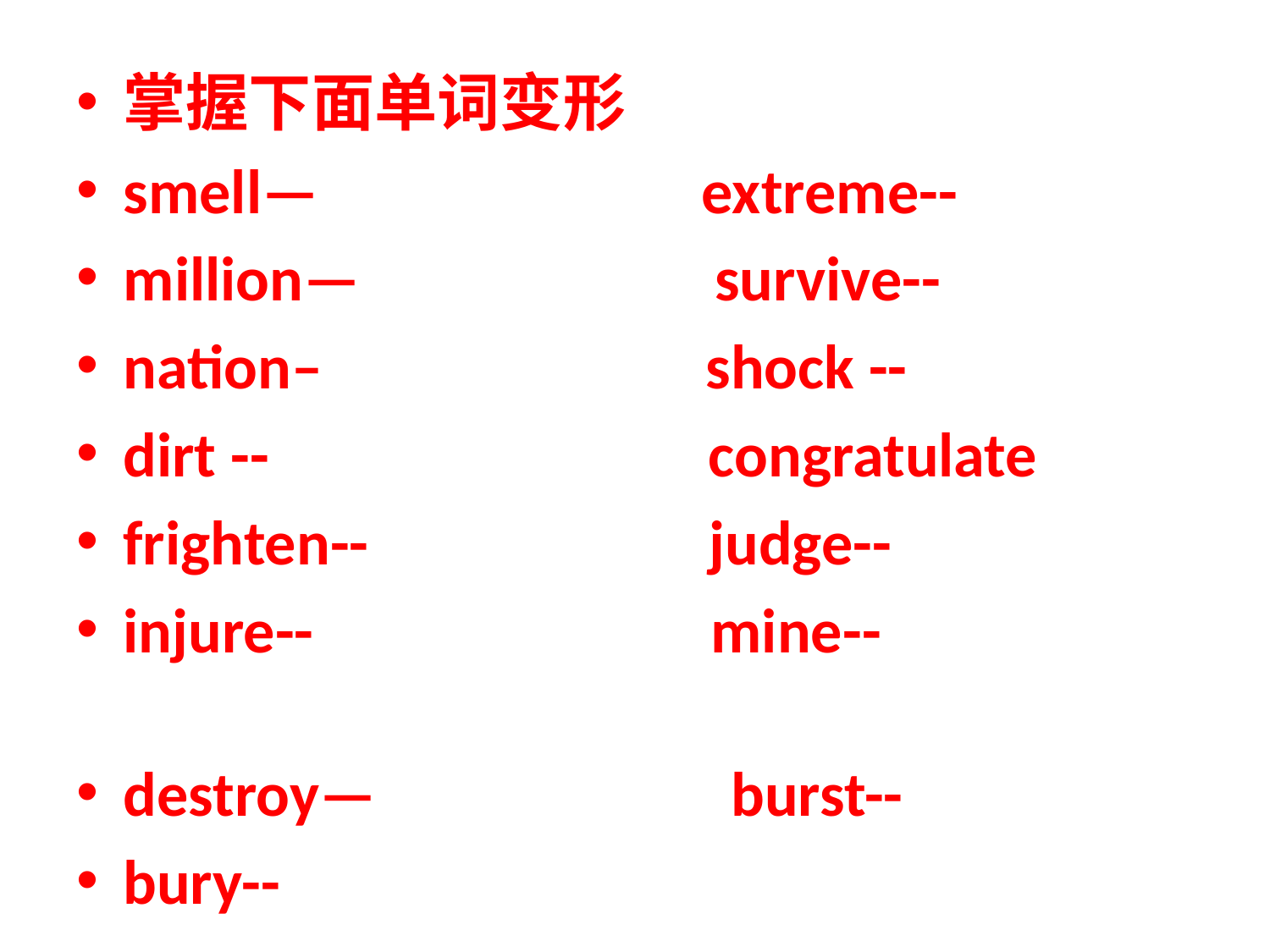

掌握下面单词变形
smell—                           extreme--
million—                         survive--
nation–                           shock --
dirt --                               congratulate
frighten--                        judge--
injure--                            mine--
destroy—                         burst--
bury--